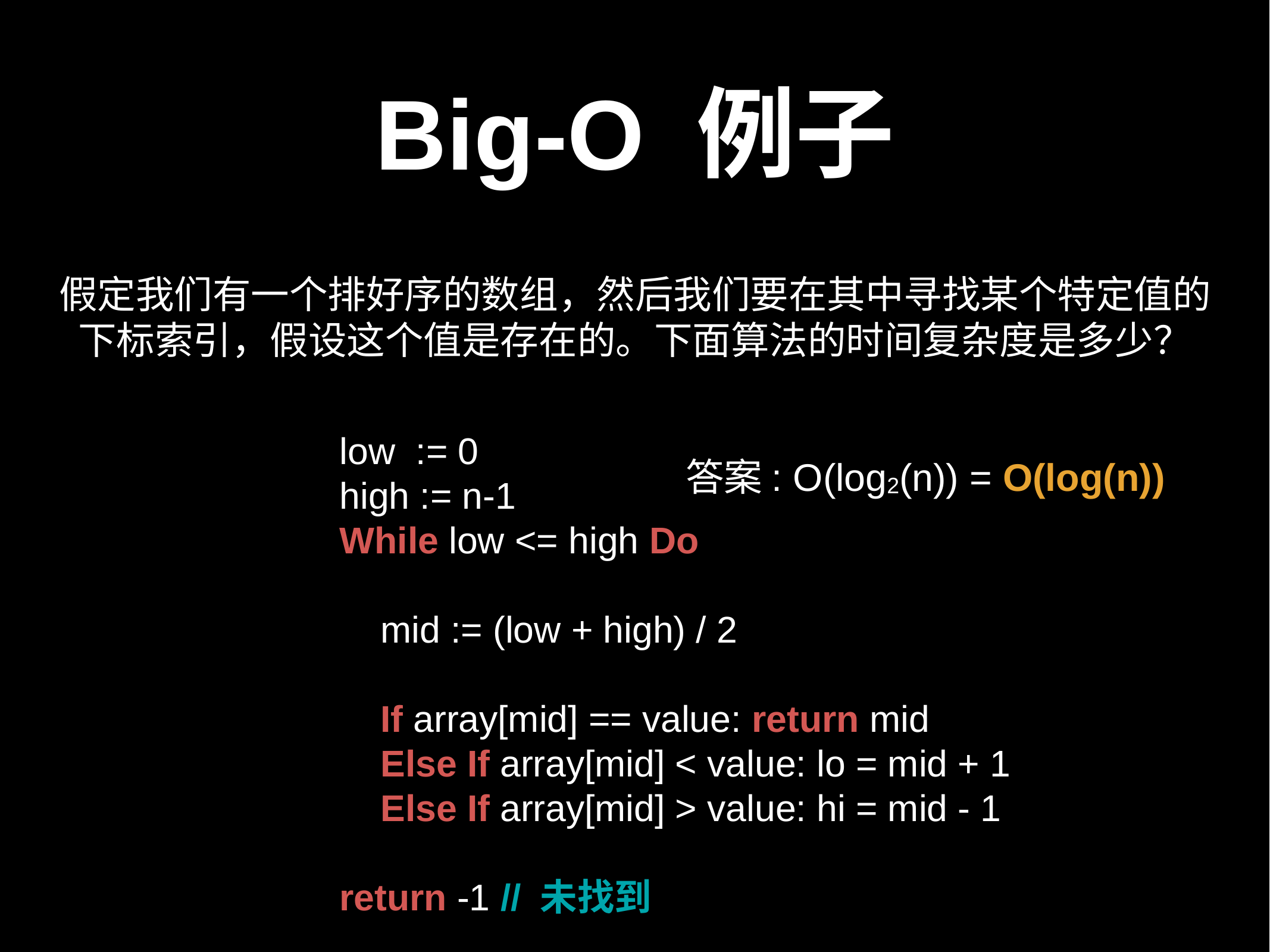

# Big-O 例子
假定我们有一个排好序的数组，然后我们要在其中寻找某个特定值的下标索引，假设这个值是存在的。下面算法的时间复杂度是多少？
low  := 0
high := n-1
While low <= high Do

    mid := (low + high) / 2

    If array[mid] == value: return mid
    Else If array[mid] < value: lo = mid + 1
    Else If array[mid] > value: hi = mid - 1

return -1 // 未找到
答案: O(log2(n)) = O(log(n))